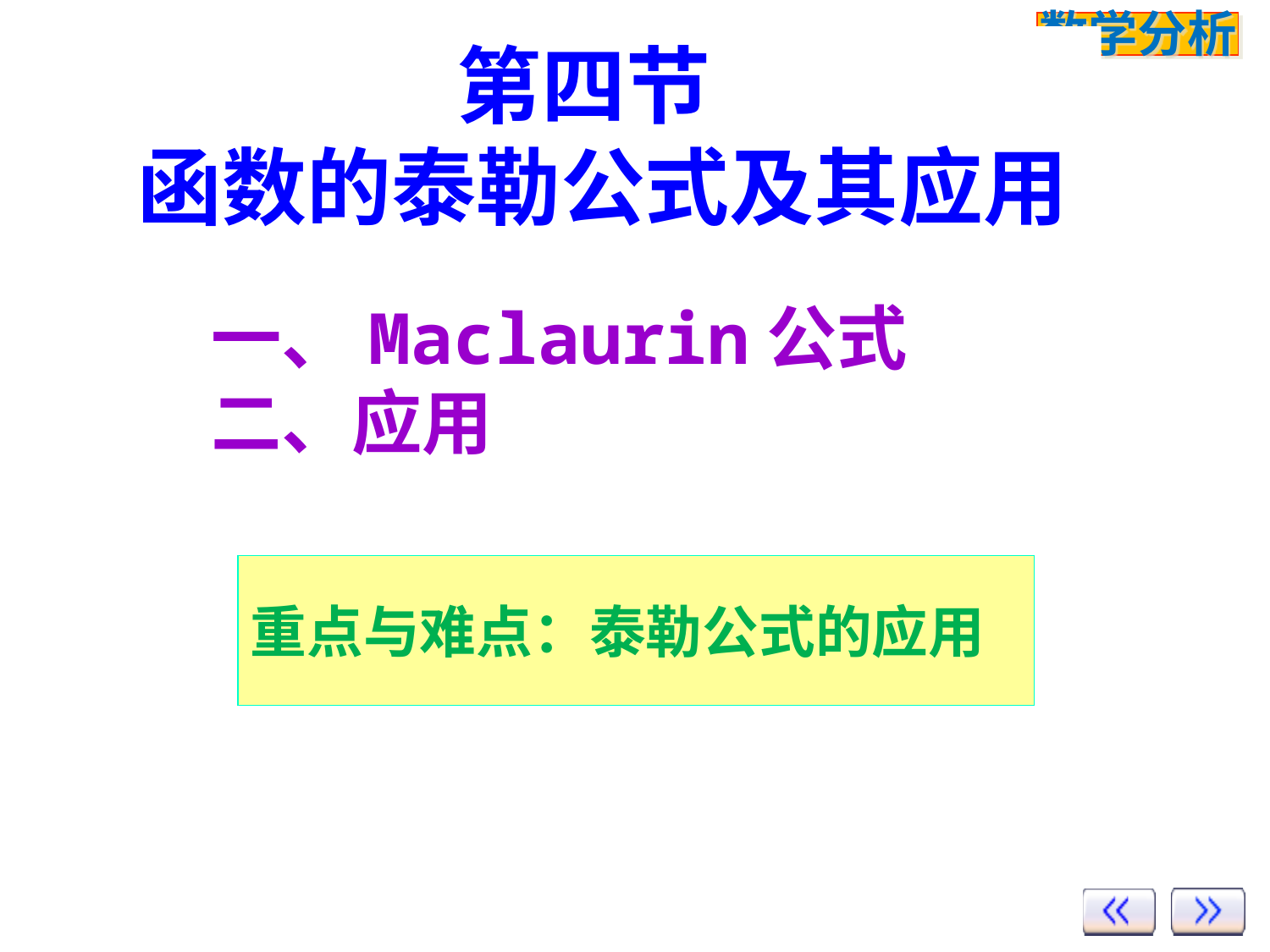

# 第四节 函数的泰勒公式及其应用
一、Maclaurin公式
二、应用
重点与难点：泰勒公式的应用